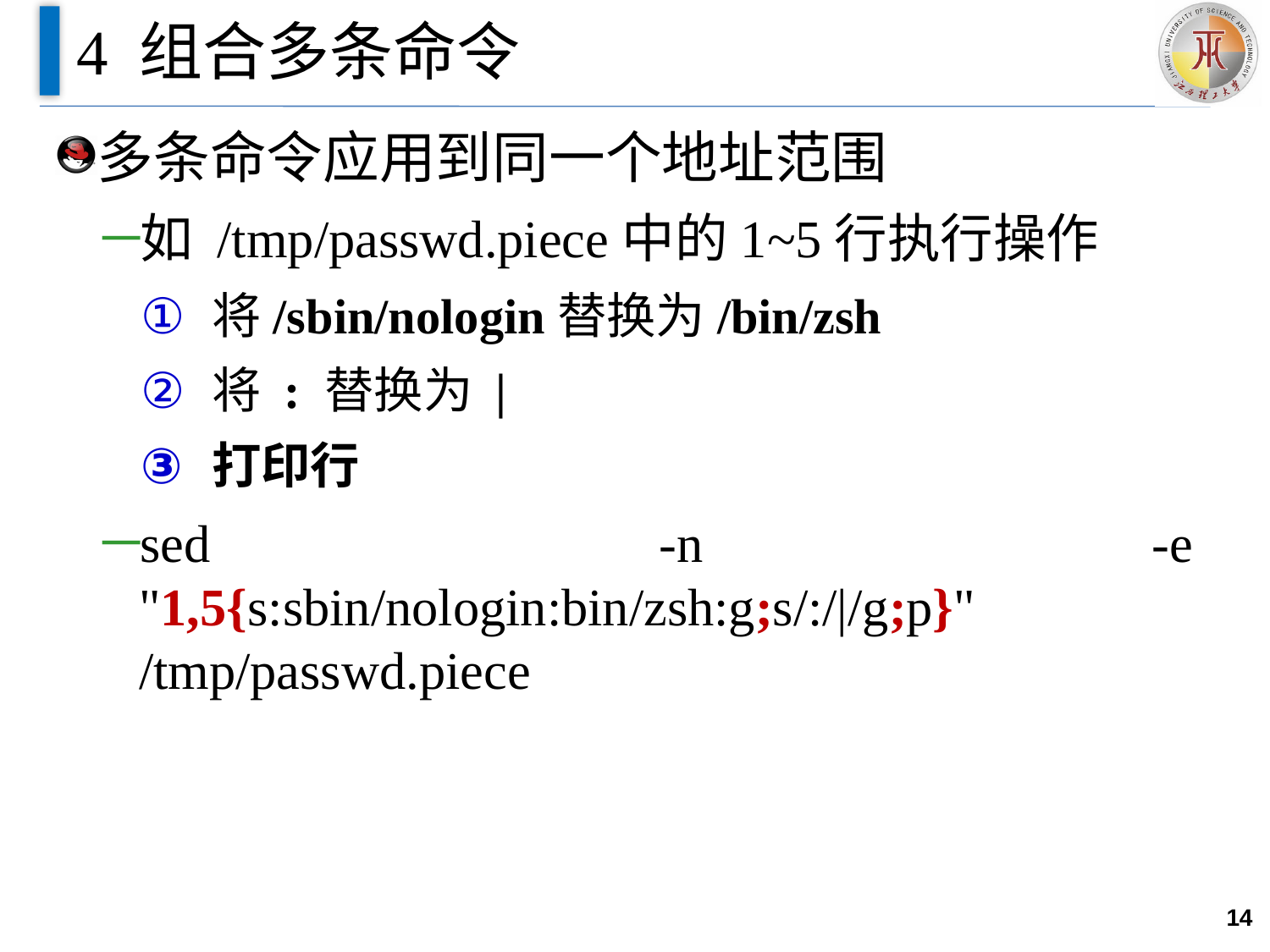

# 4 组合多条命令
多条命令应用到同一个地址范围
如 /tmp/passwd.piece中的1~5行执行操作
将/sbin/nologin替换为/bin/zsh
将 : 替换为 |
打印行
sed -n -e "1,5{s:sbin/nologin:bin/zsh:g;s/:/|/g;p}" /tmp/passwd.piece
14